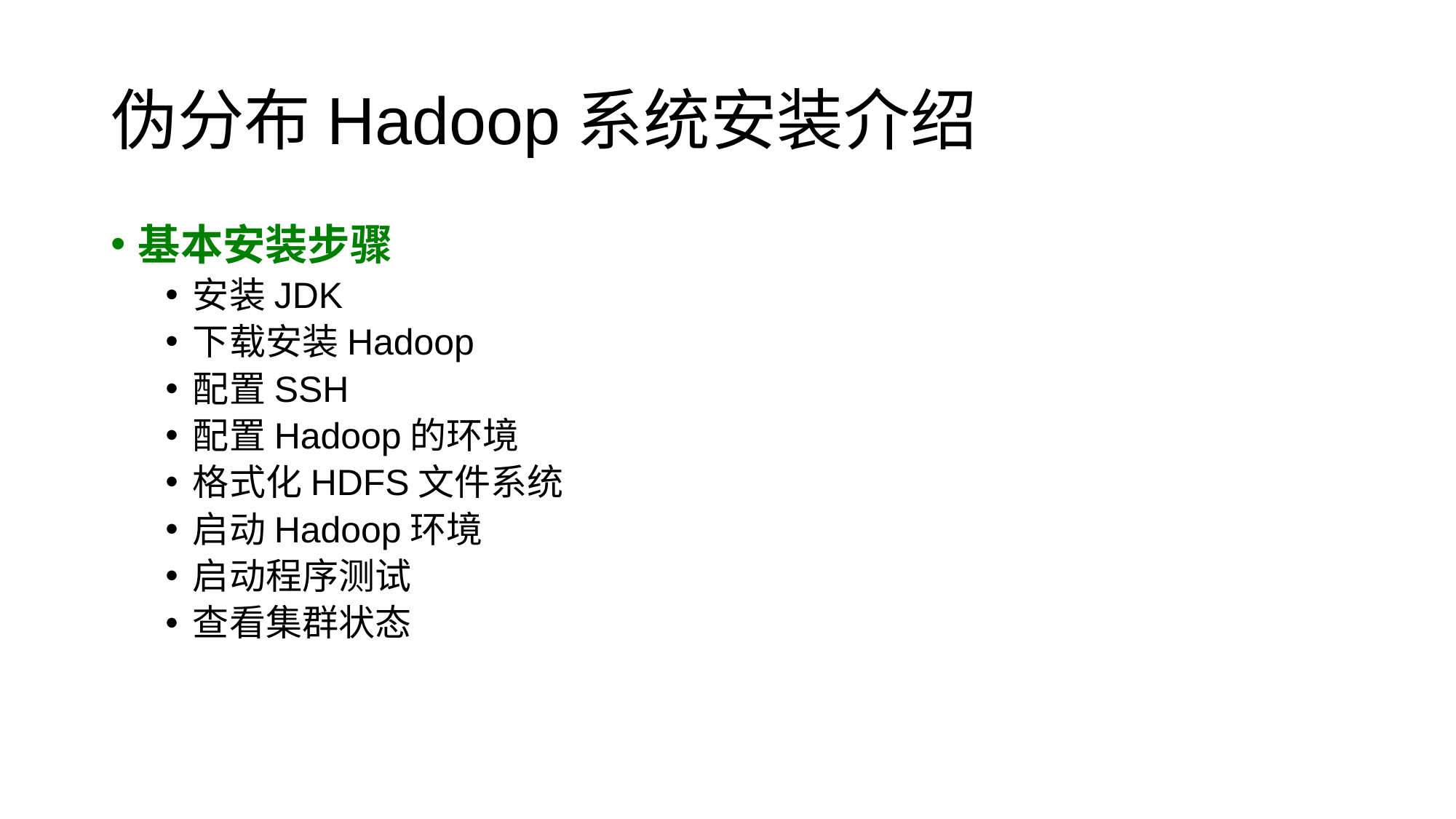

# 伪分布Hadoop系统安装介绍
基本安装步骤
安装JDK
下载安装Hadoop
配置SSH
配置Hadoop的环境
格式化HDFS文件系统
启动Hadoop环境
启动程序测试
查看集群状态